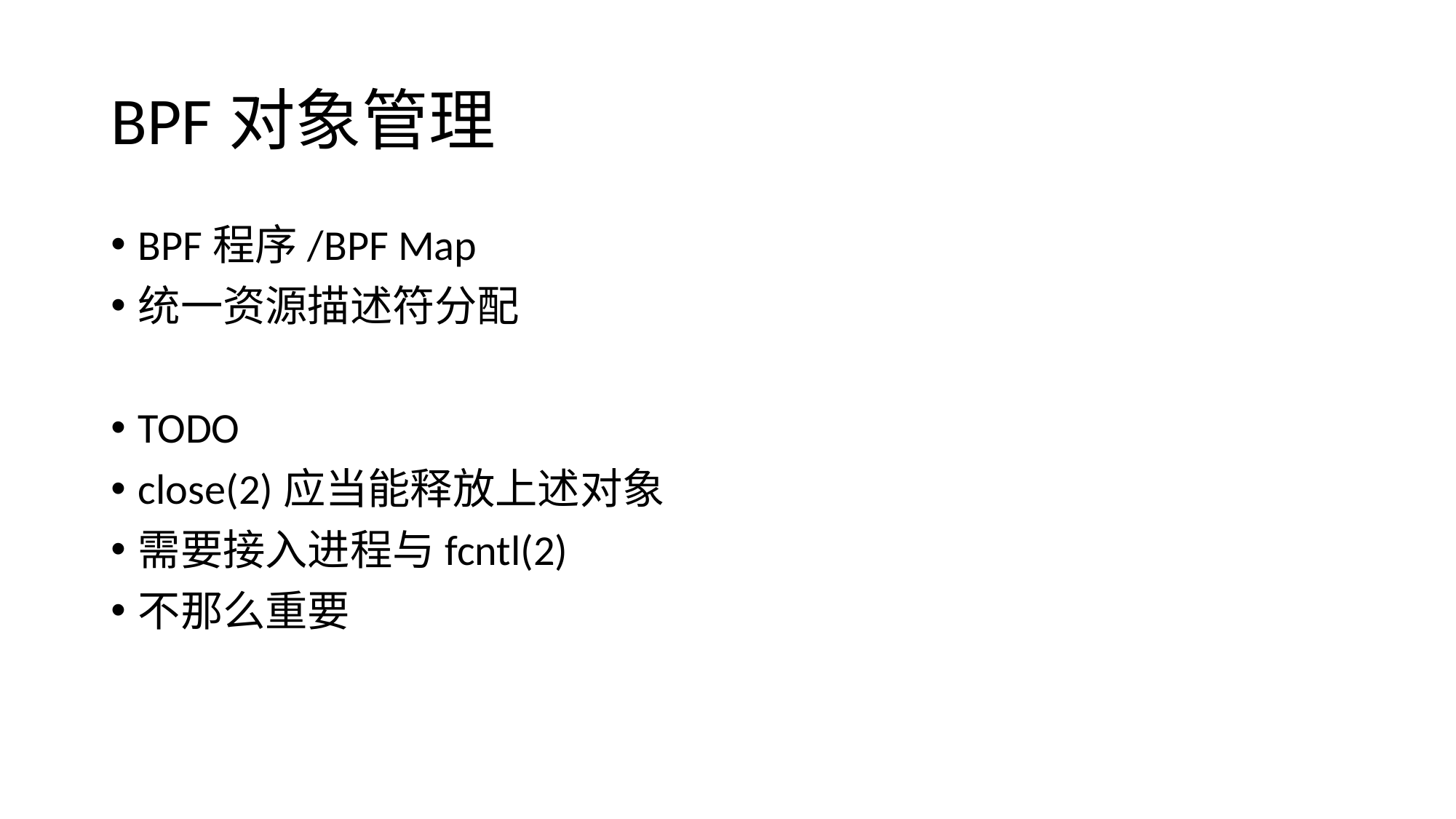

# BPF对象管理
BPF程序/BPF Map
统一资源描述符分配

TODO
close(2)应当能释放上述对象
需要接入进程与fcntl(2)
不那么重要